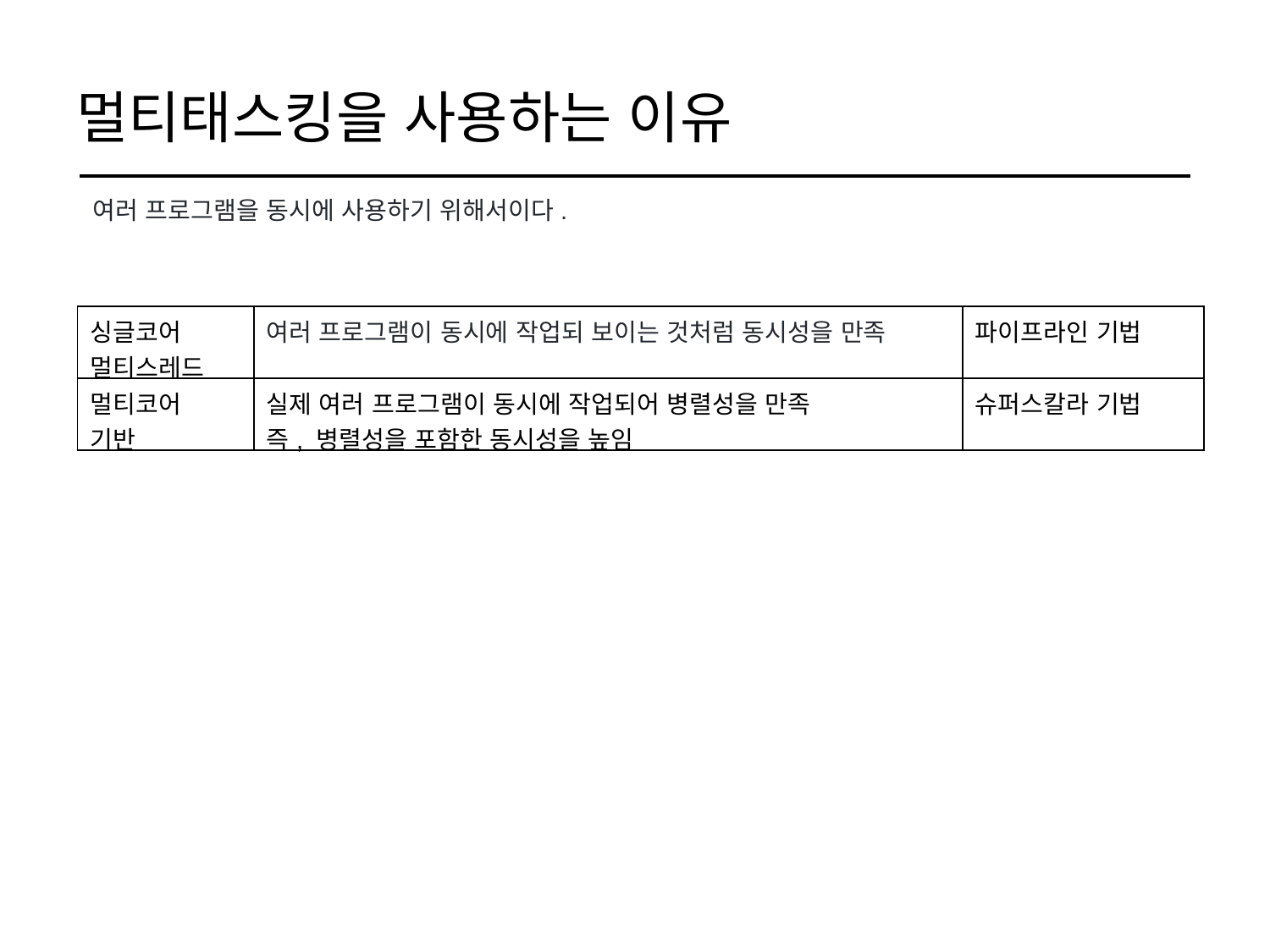

# 멀티태스킹을 사용하는 이유
여러 프로그램을 동시에 사용하기 위해서이다.
| 싱글코어 멀티스레드 | 여러 프로그램이 동시에 작업되 보이는 것처럼 동시성을 만족 | 파이프라인 기법 |
| --- | --- | --- |
| 멀티코어 기반 | 실제 여러 프로그램이 동시에 작업되어 병렬성을 만족 즉, 병렬성을 포함한 동시성을 높임 | 슈퍼스칼라 기법 |